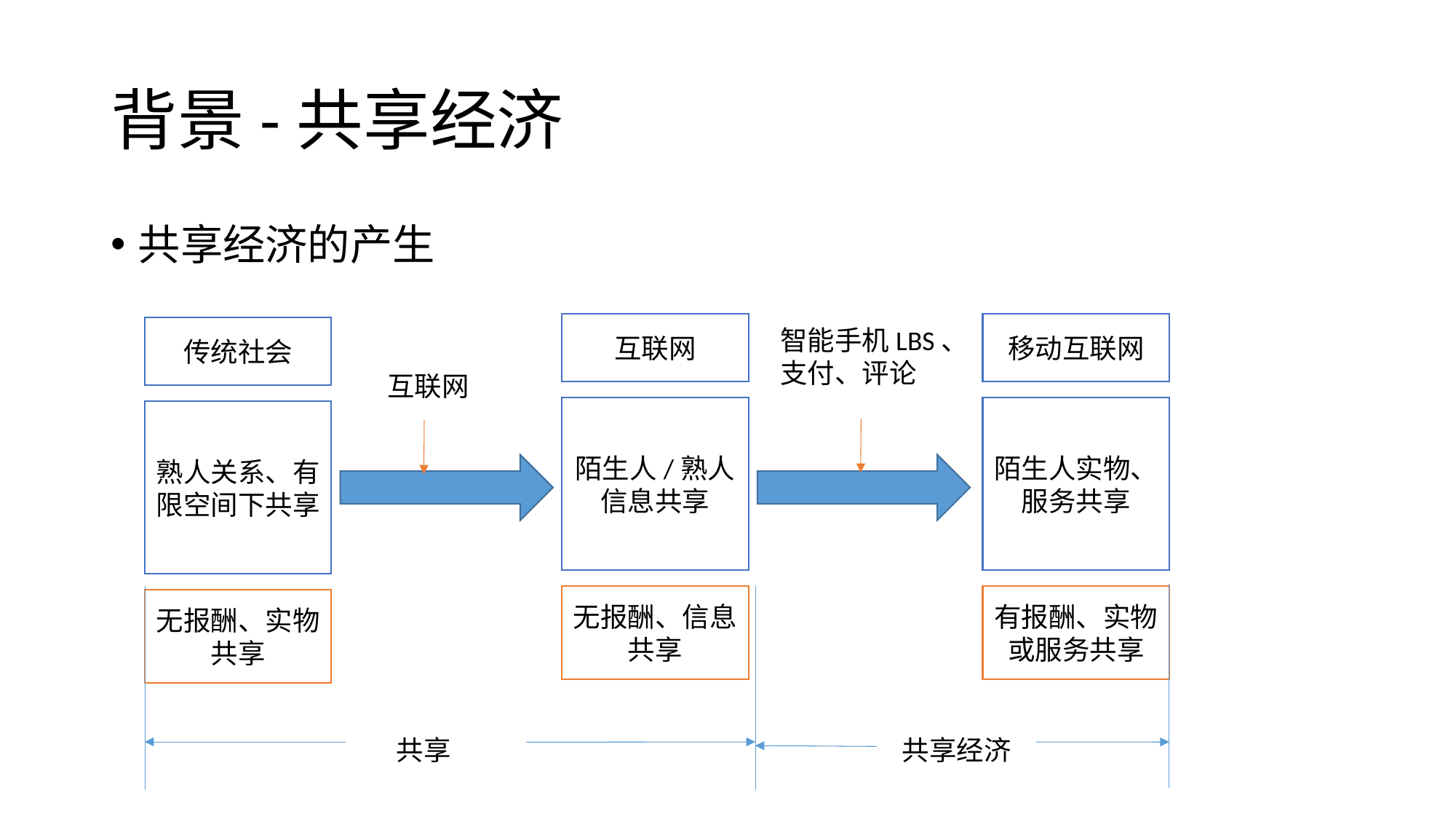

# 背景-共享经济
共享经济的产生
互联网
移动互联网
传统社会
智能手机LBS、
支付、评论
互联网
陌生人/熟人信息共享
陌生人实物、服务共享
熟人关系、有限空间下共享

无报酬、信息共享
有报酬、实物或服务共享
无报酬、实物共享
共享
共享经济